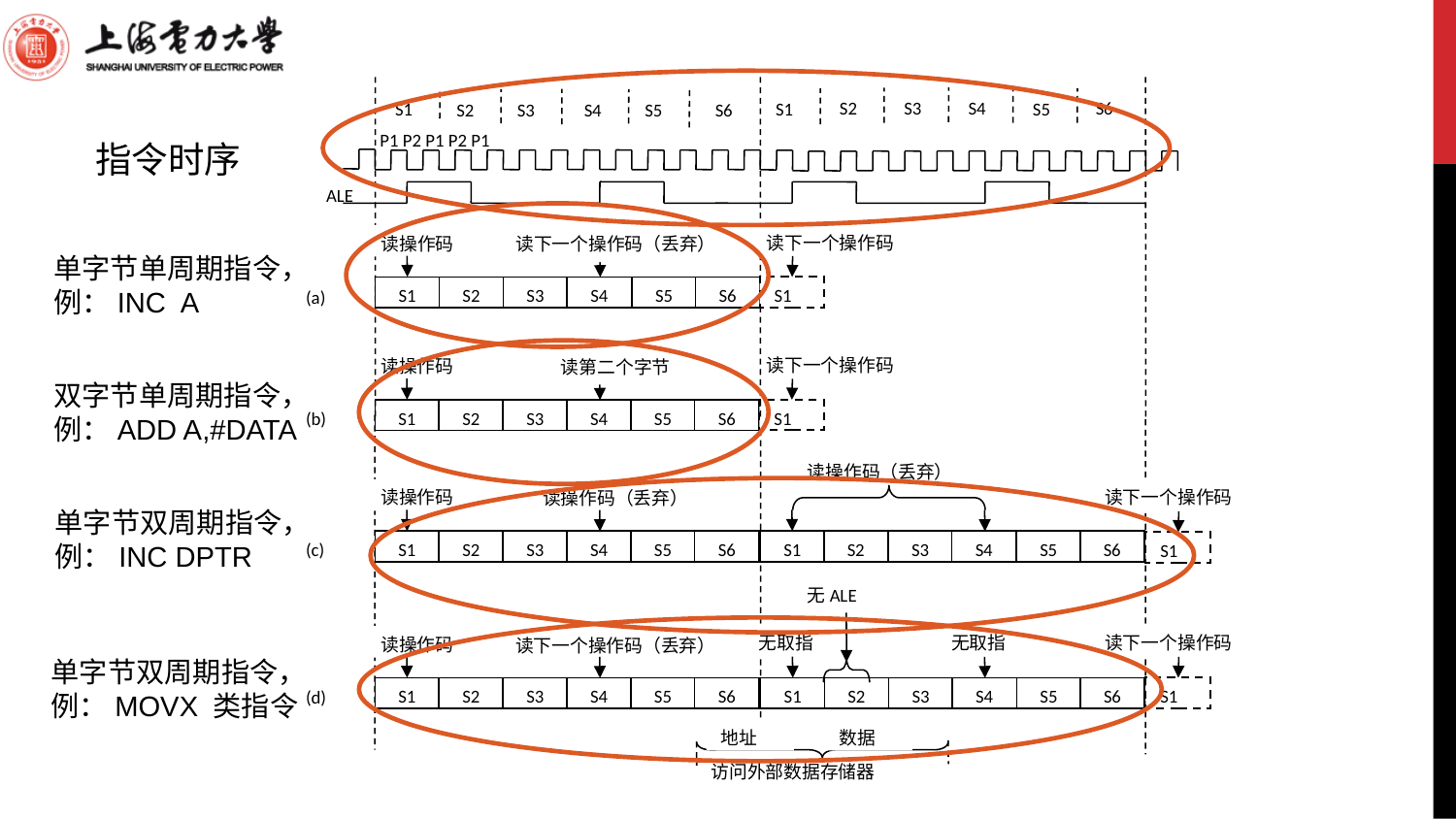

S3

S4

S2

S1

S5
S6

S1

S3

S4

S5

S2
S6
P1 P2 P1 P2 P1

读下一个操作码
读操作码
读下一个操作码（丢弃）

S1
S2
S3
S4
S5
S6

S1
读下一个操作码
读操作码
读第二个字节

S1
S2
S3
S4
S5
S6
S1
(b)

读操作码（丢弃）
读下一个操作码

S1
S1
S2
S3
S4
S5
S6

读操作码
读操作码（丢弃）

S1
S2
S3
S4
S5
S6
无ALE

无取指

S1
S2
S3
S4
S5
S6
读下一个操作码

S1

地址
数据

访问外部数据存储器
读操作码
读下一个操作码（丢弃）

S1
S2
S3
S4
S5
S6
(d)
ALE

(a)

(c)
无取指
指令时序

单字节单周期指令，
例：INC  A

双字节单周期指令，
例：ADD A,#DATA

单字节双周期指令，
例：INC DPTR

单字节双周期指令，
例：MOVX 类指令